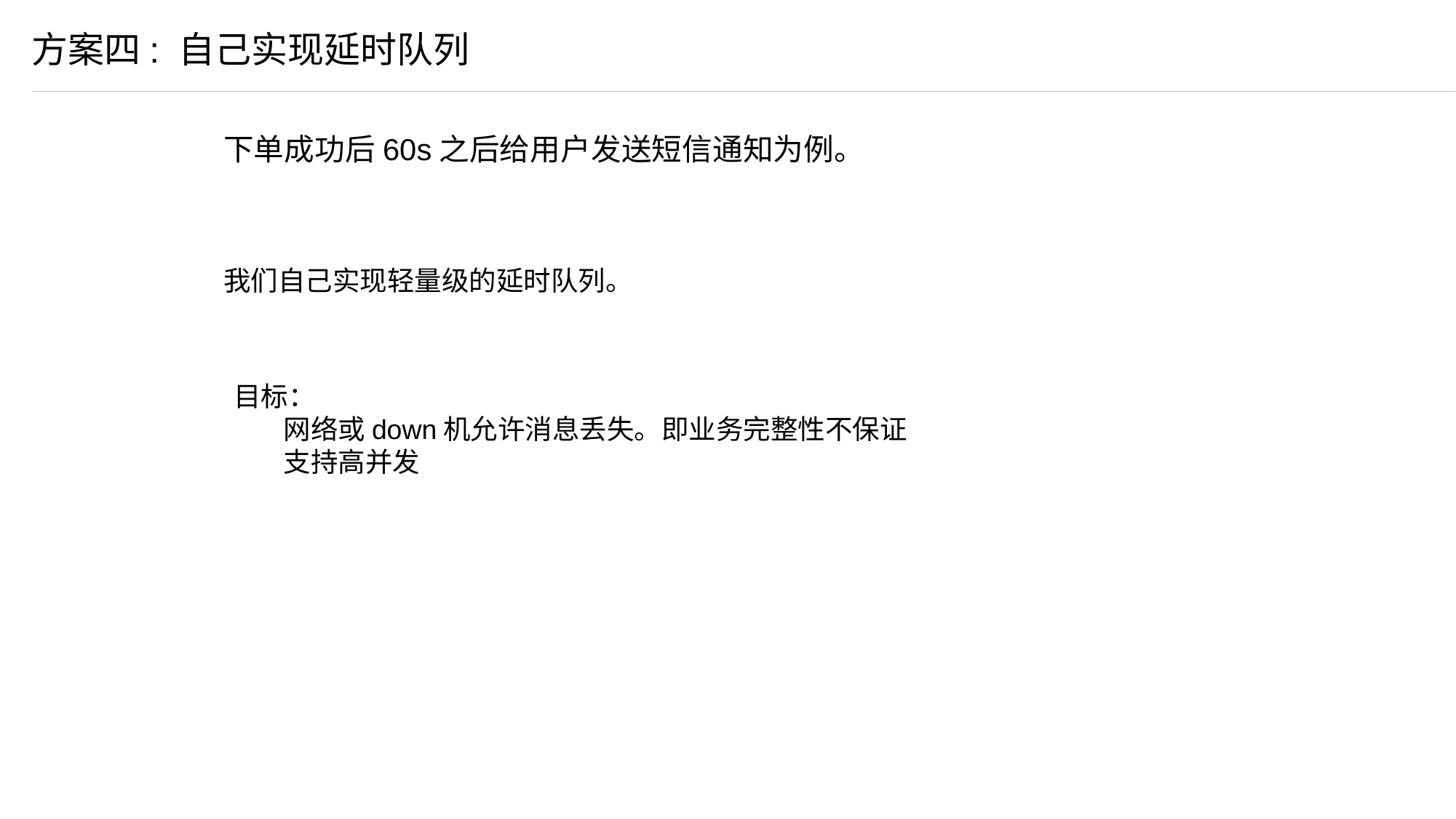

方案四: 自己实现延时队列
下单成功后60s之后给用户发送短信通知为例。

我们自己实现轻量级的延时队列。
目标：
       网络或down机允许消息丢失。即业务完整性不保证
       支持高并发